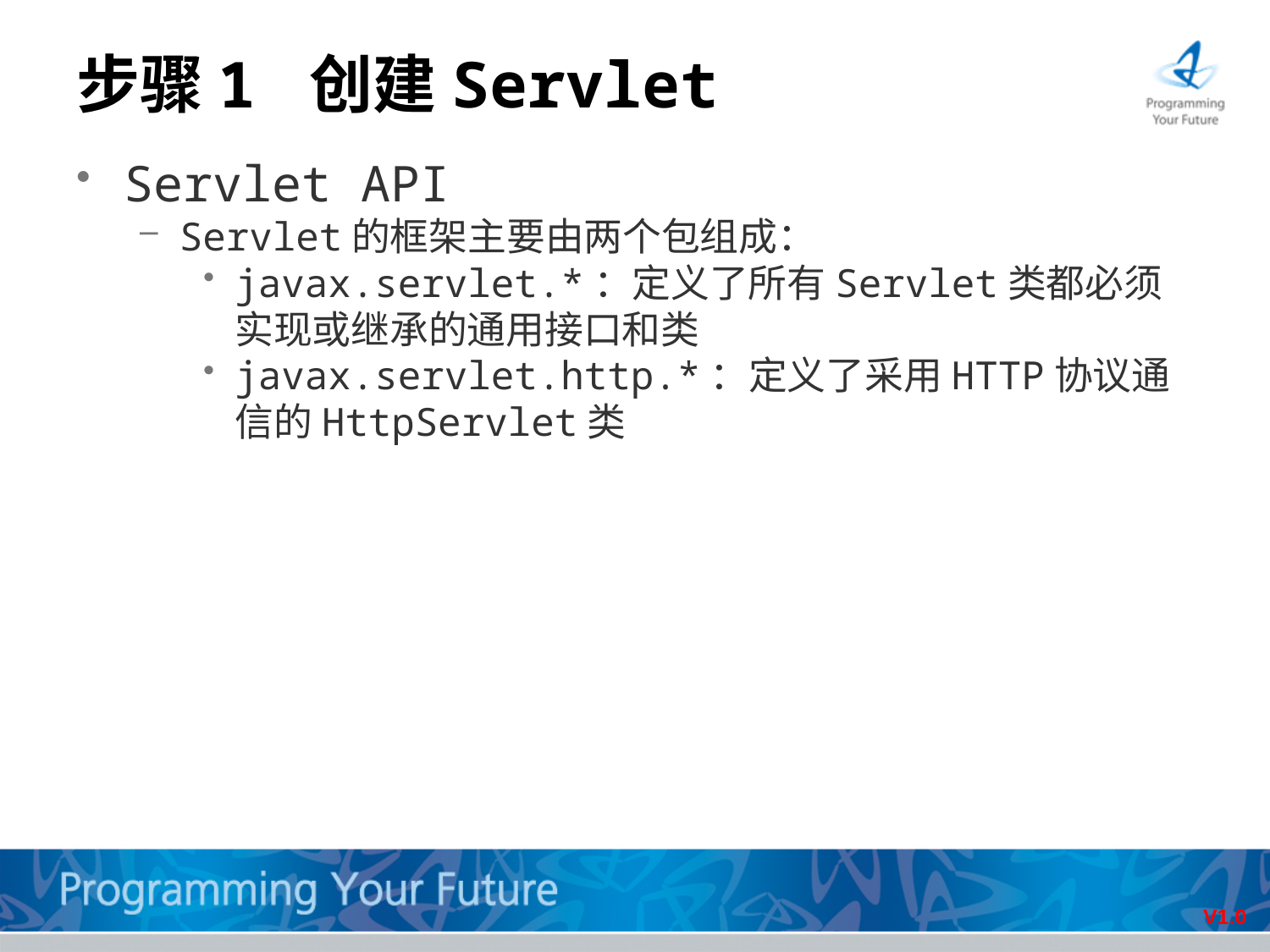

# 步骤1 创建Servlet
Servlet API
Servlet的框架主要由两个包组成：
javax.servlet.*：定义了所有Servlet类都必须实现或继承的通用接口和类
javax.servlet.http.*：定义了采用HTTP协议通信的HttpServlet类